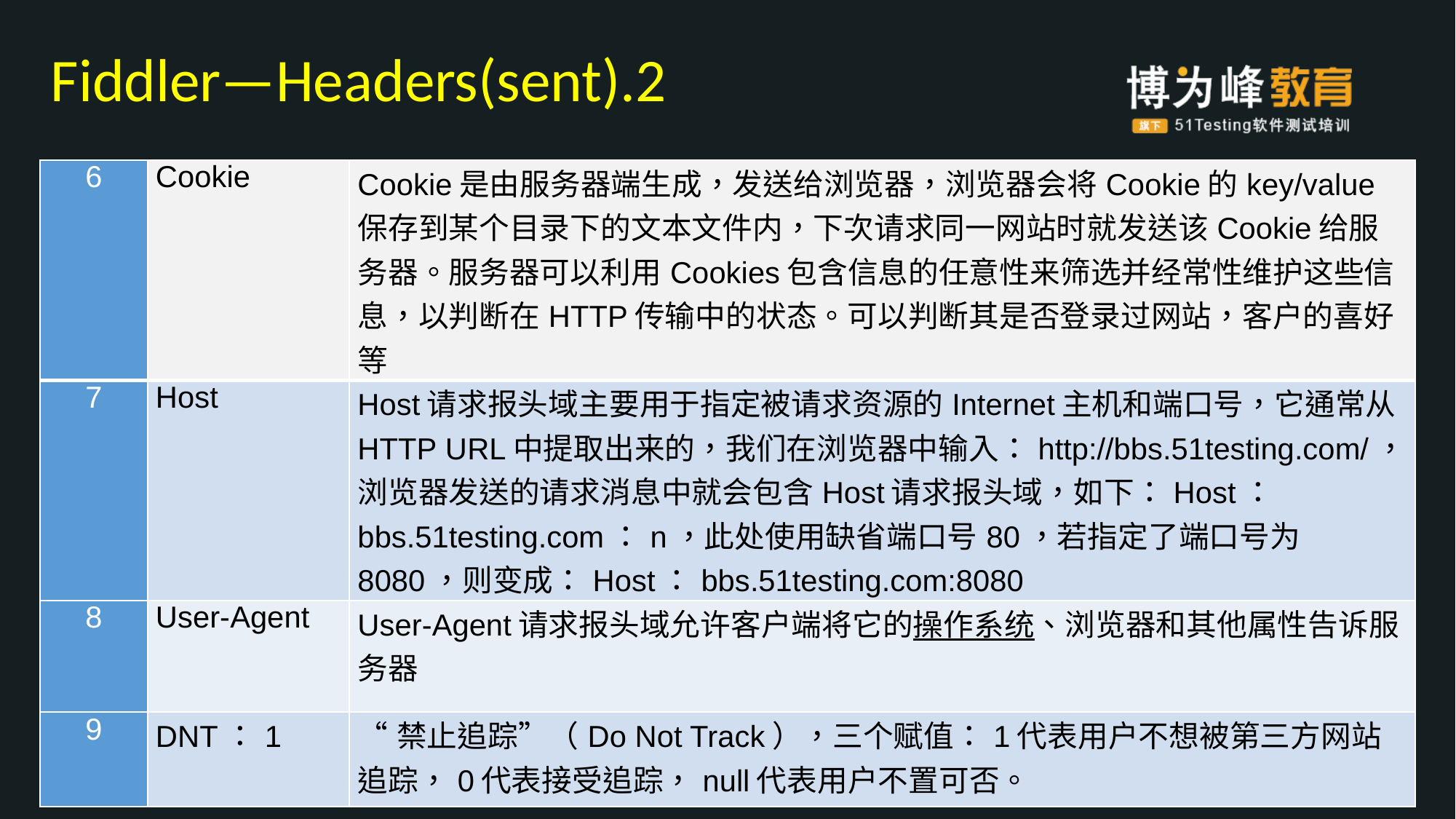

# Fiddler—Headers(sent).2
| 6 | Cookie | Cookie是由服务器端生成，发送给浏览器，浏览器会将Cookie的key/value保存到某个目录下的文本文件内，下次请求同一网站时就发送该Cookie给服务器。服务器可以利用Cookies包含信息的任意性来筛选并经常性维护这些信息，以判断在HTTP传输中的状态。可以判断其是否登录过网站，客户的喜好等 |
| --- | --- | --- |
| 7 | Host | Host请求报头域主要用于指定被请求资源的Internet主机和端口号，它通常从HTTP URL中提取出来的，我们在浏览器中输入：http://bbs.51testing.com/，浏览器发送的请求消息中就会包含Host请求报头域，如下：Host：bbs.51testing.com：n，此处使用缺省端口号80，若指定了端口号为8080，则变成：Host：bbs.51testing.com:8080 |
| 8 | User-Agent | User-Agent请求报头域允许客户端将它的操作系统、浏览器和其他属性告诉服务器 |
| 9 | DNT： 1 | “禁止追踪”（Do Not Track），三个赋值：1代表用户不想被第三方网站追踪，0代表接受追踪，null代表用户不置可否。 |
www.51testing.net